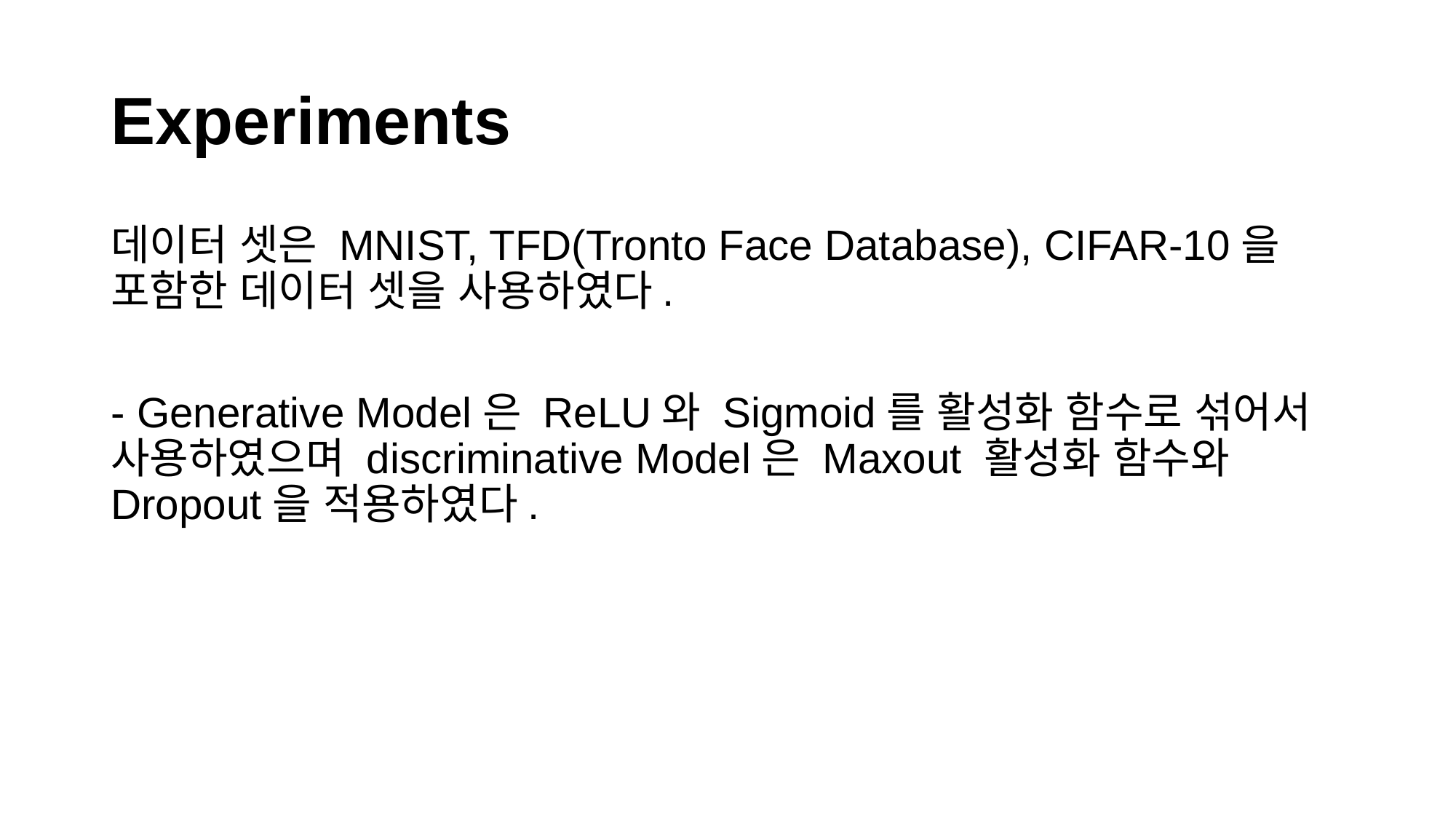

# Experiments
데이터 셋은 MNIST, TFD(Tronto Face Database), CIFAR-10을 포함한 데이터 셋을 사용하였다.

- Generative Model은 ReLU와 Sigmoid를 활성화 함수로 섞어서 사용하였으며 discriminative Model은 Maxout 활성화 함수와 Dropout을 적용하였다.